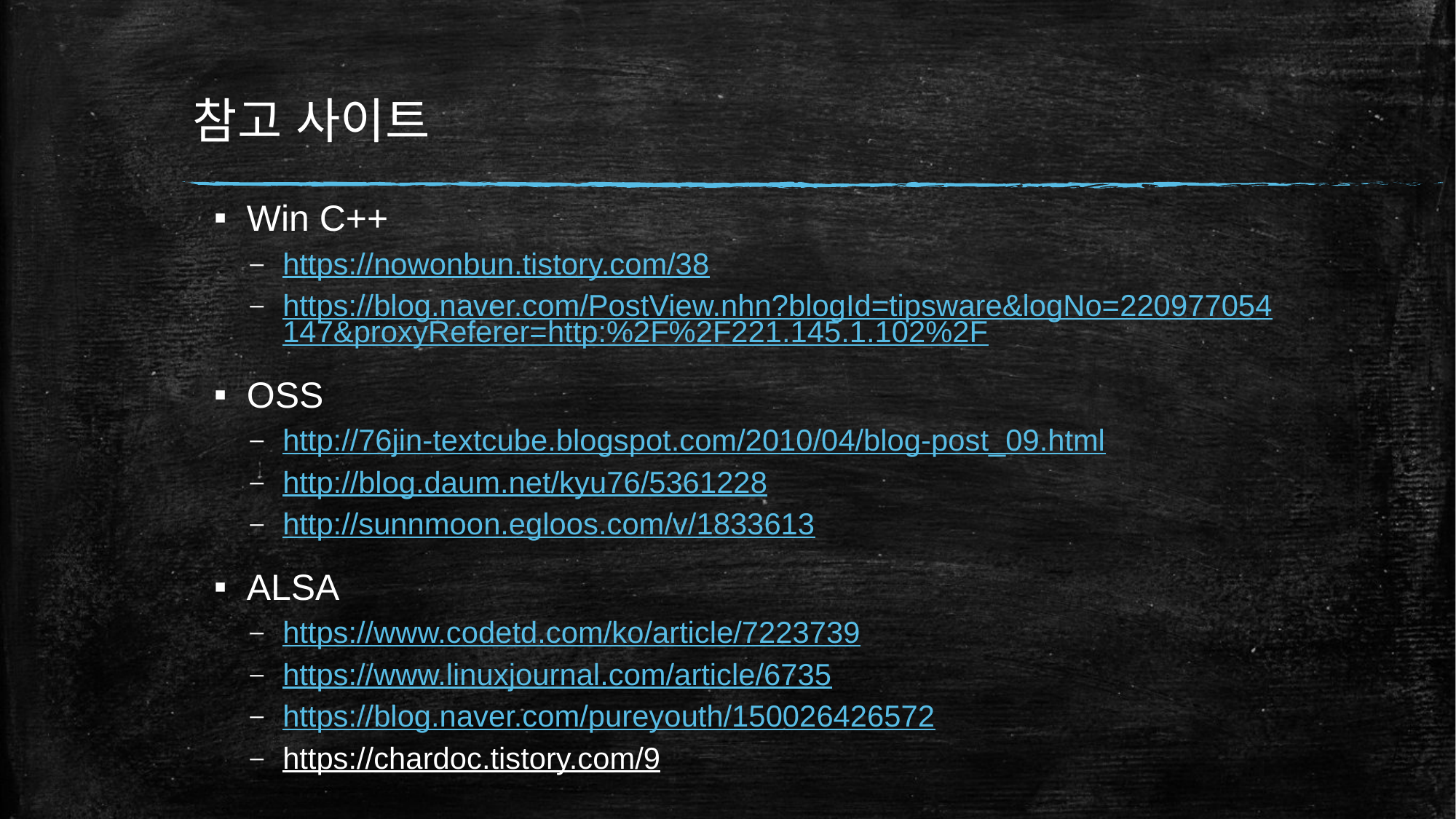

# 참고 사이트
Win C++
https://nowonbun.tistory.com/38
https://blog.naver.com/PostView.nhn?blogId=tipsware&logNo=220977054147&proxyReferer=http:%2F%2F221.145.1.102%2F
OSS
http://76jin-textcube.blogspot.com/2010/04/blog-post_09.html
http://blog.daum.net/kyu76/5361228
http://sunnmoon.egloos.com/v/1833613
ALSA
https://www.codetd.com/ko/article/7223739
https://www.linuxjournal.com/article/6735
https://blog.naver.com/pureyouth/150026426572
https://chardoc.tistory.com/9